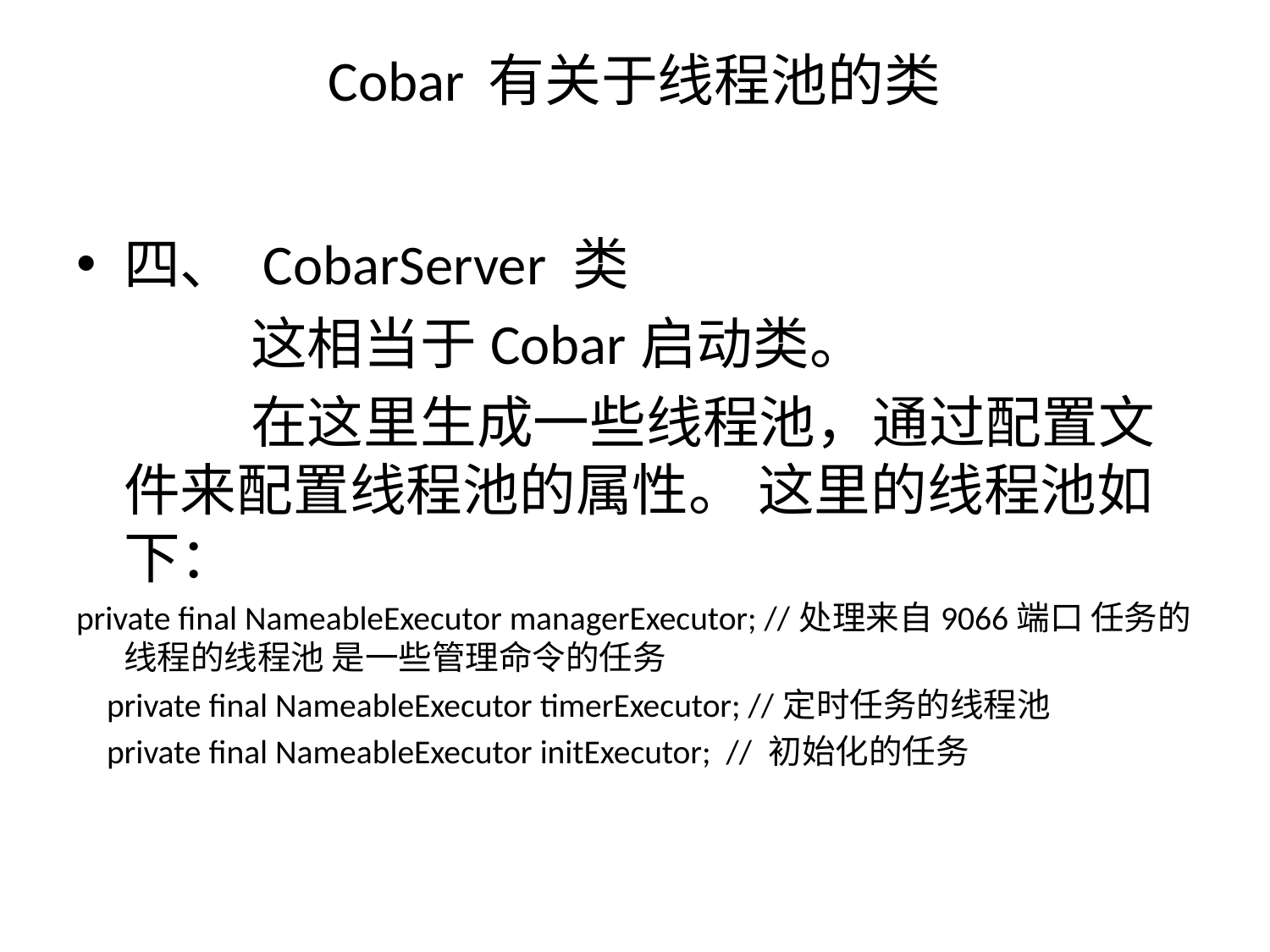

# Cobar 有关于线程池的类
四、 CobarServer 类
  		这相当于Cobar启动类。
		在这里生成一些线程池，通过配置文件来配置线程池的属性。 这里的线程池如下：
private final NameableExecutor managerExecutor; //处理来自9066端口 任务的线程的线程池 是一些管理命令的任务
    private final NameableExecutor timerExecutor; //定时任务的线程池
    private final NameableExecutor initExecutor;  // 初始化的任务